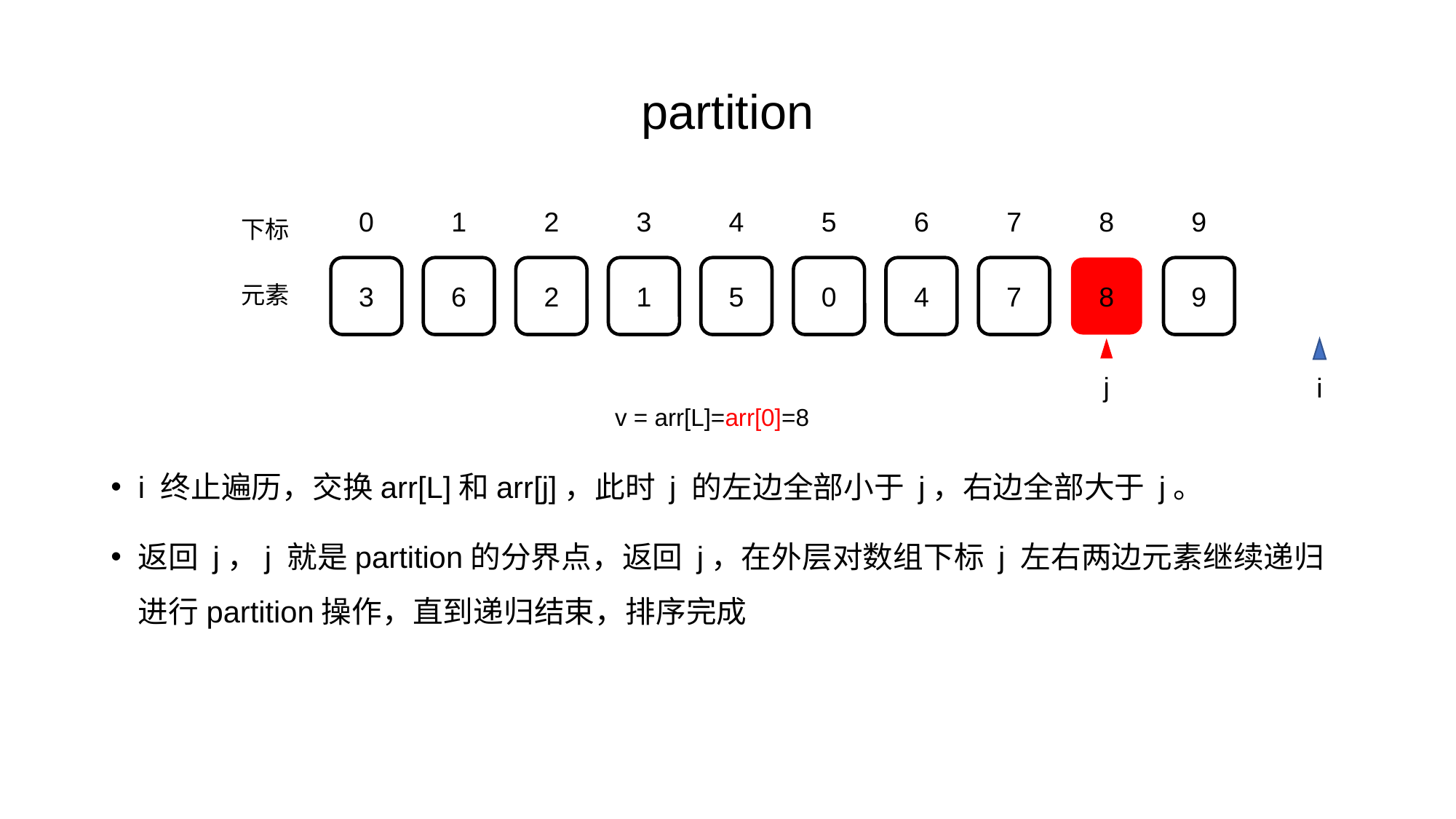

partition
0
1
2
3
4
5
6
7
8
9
下标
3
6
2
1
5
0
4
7
8
9
元素

j

i
v = arr[L]=arr[0]=8
i 终止遍历，交换arr[L]和arr[j]，此时 j 的左边全部小于 j，右边全部大于 j。
返回 j，j 就是partition的分界点，返回 j，在外层对数组下标 j 左右两边元素继续递归进行partition操作，直到递归结束，排序完成